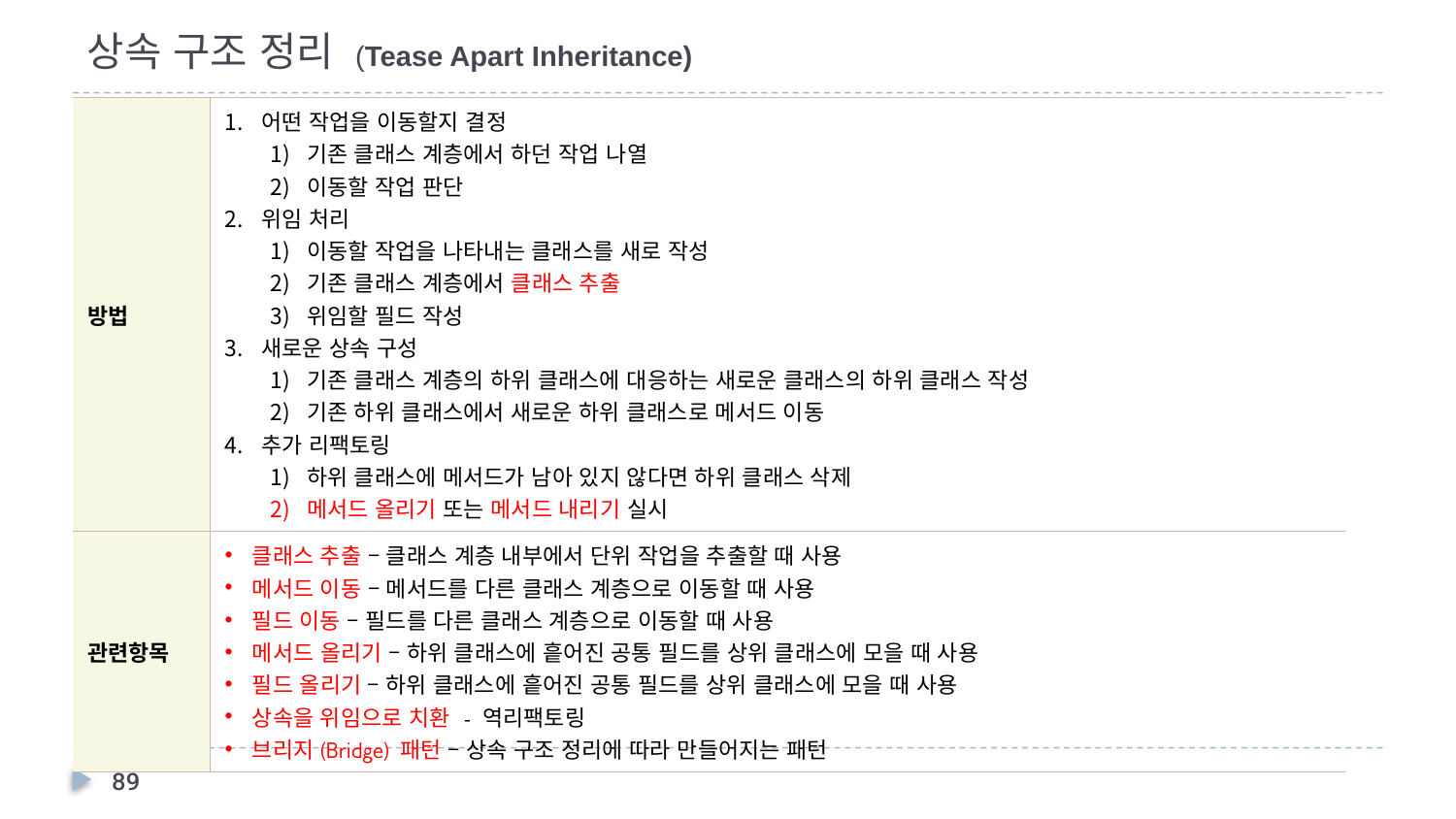

# 상속 구조 정리 (Tease Apart Inheritance)
| 방법 | 어떤 작업을 이동할지 결정 기존 클래스 계층에서 하던 작업 나열 이동할 작업 판단 위임 처리 이동할 작업을 나타내는 클래스를 새로 작성 기존 클래스 계층에서 클래스 추출 위임할 필드 작성 새로운 상속 구성 기존 클래스 계층의 하위 클래스에 대응하는 새로운 클래스의 하위 클래스 작성 기존 하위 클래스에서 새로운 하위 클래스로 메서드 이동 추가 리팩토링 하위 클래스에 메서드가 남아 있지 않다면 하위 클래스 삭제 메서드 올리기 또는 메서드 내리기 실시 |
| --- | --- |
| 관련항목 | 클래스 추출 – 클래스 계층 내부에서 단위 작업을 추출할 때 사용 메서드 이동 – 메서드를 다른 클래스 계층으로 이동할 때 사용 필드 이동 – 필드를 다른 클래스 계층으로 이동할 때 사용 메서드 올리기 – 하위 클래스에 흩어진 공통 필드를 상위 클래스에 모을 때 사용 필드 올리기 – 하위 클래스에 흩어진 공통 필드를 상위 클래스에 모을 때 사용 상속을 위임으로 치환 - 역리팩토링 브리지(Bridge) 패턴 – 상속 구조 정리에 따라 만들어지는 패턴 |
89